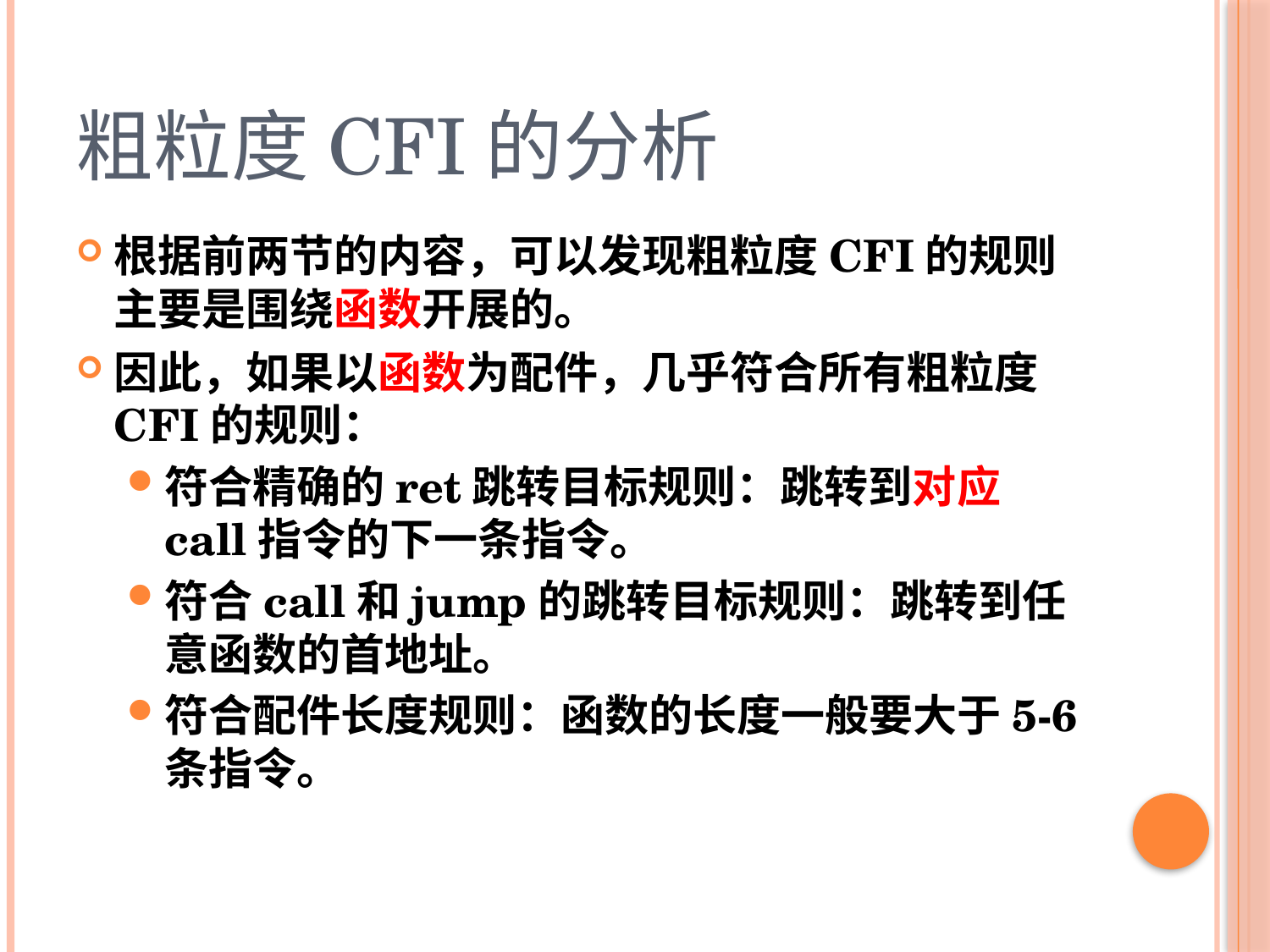

# 粗粒度CFI的分析
根据前两节的内容，可以发现粗粒度CFI的规则主要是围绕函数开展的。
因此，如果以函数为配件，几乎符合所有粗粒度CFI的规则：
符合精确的ret跳转目标规则：跳转到对应call指令的下一条指令。
符合call和jump的跳转目标规则：跳转到任意函数的首地址。
符合配件长度规则：函数的长度一般要大于5-6条指令。